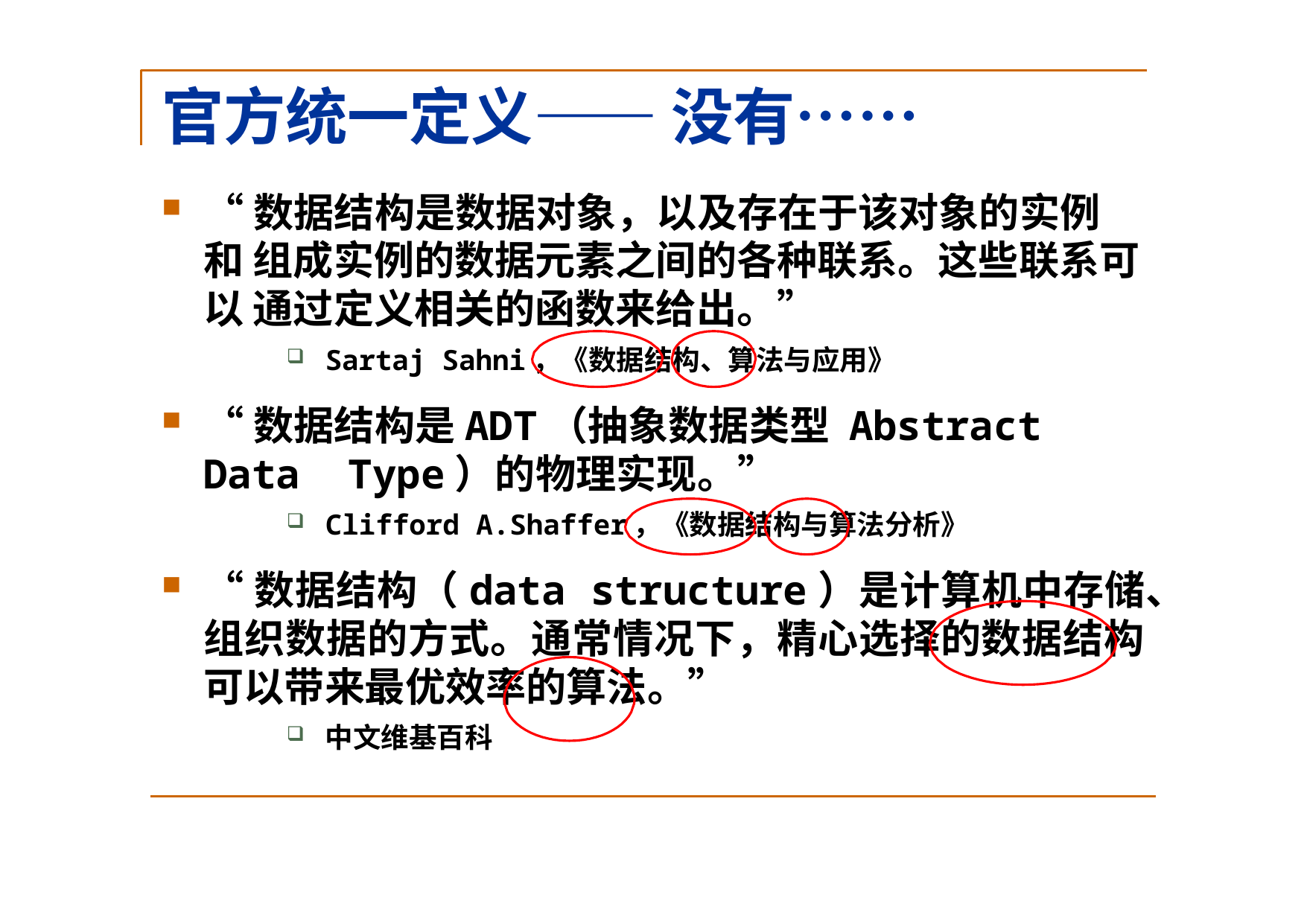

# 官方统一定义—— 没有……
“数据结构是数据对象，以及存在于该对象的实例和 组成实例的数据元素之间的各种联系。这些联系可以 通过定义相关的函数来给出。”
Sartaj Sahni，《数据结构、算法与应用》
“数据结构是ADT（抽象数据类型 Abstract Data  Type）的物理实现。”
Clifford A.Shaffer，《数据结构与算法分析》
“数据结构（data structure）是计算机中存储、组织数据的方式。通常情况下，精心选择的数据结构可以带来最优效率的算法。”
中文维基百科